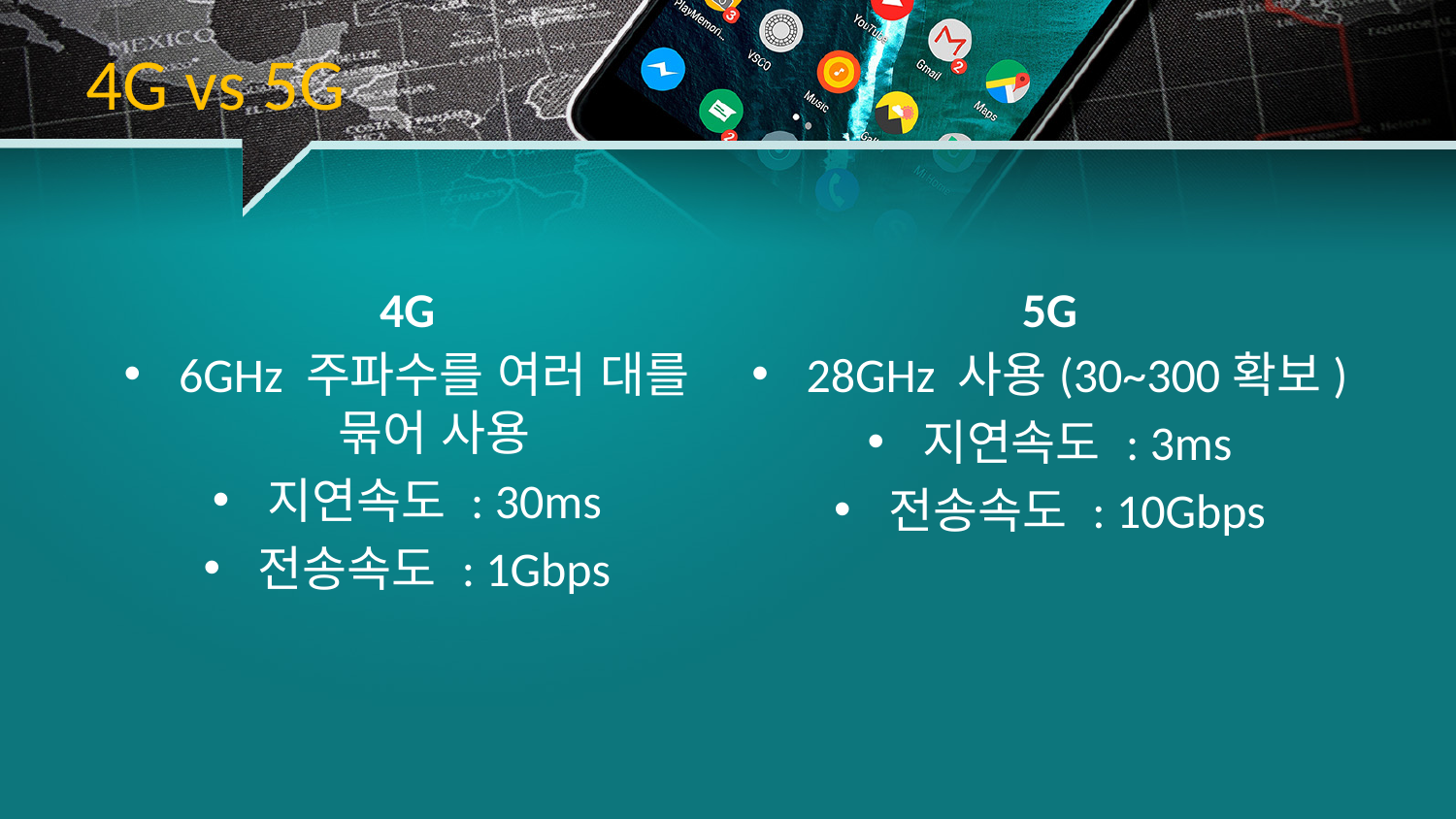

# 4G vs 5G
4G
5G
6GHz 주파수를 여러 대를 묶어 사용
지연속도 : 30ms
전송속도 : 1Gbps
28GHz 사용(30~300확보)
지연속도 : 3ms
전송속도 : 10Gbps